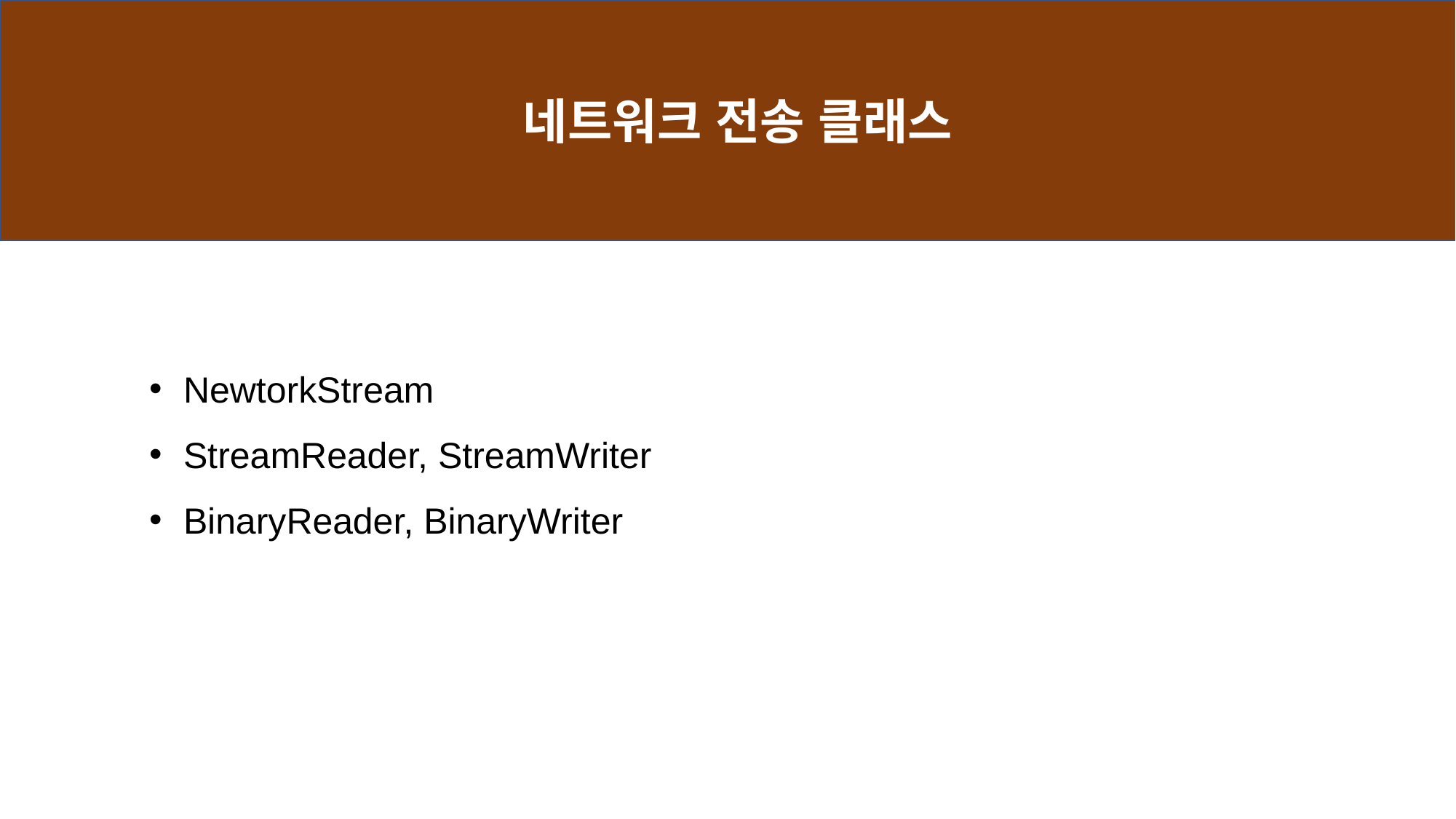

네트워크 전송 클래스
NewtorkStream
StreamReader, StreamWriter
BinaryReader, BinaryWriter